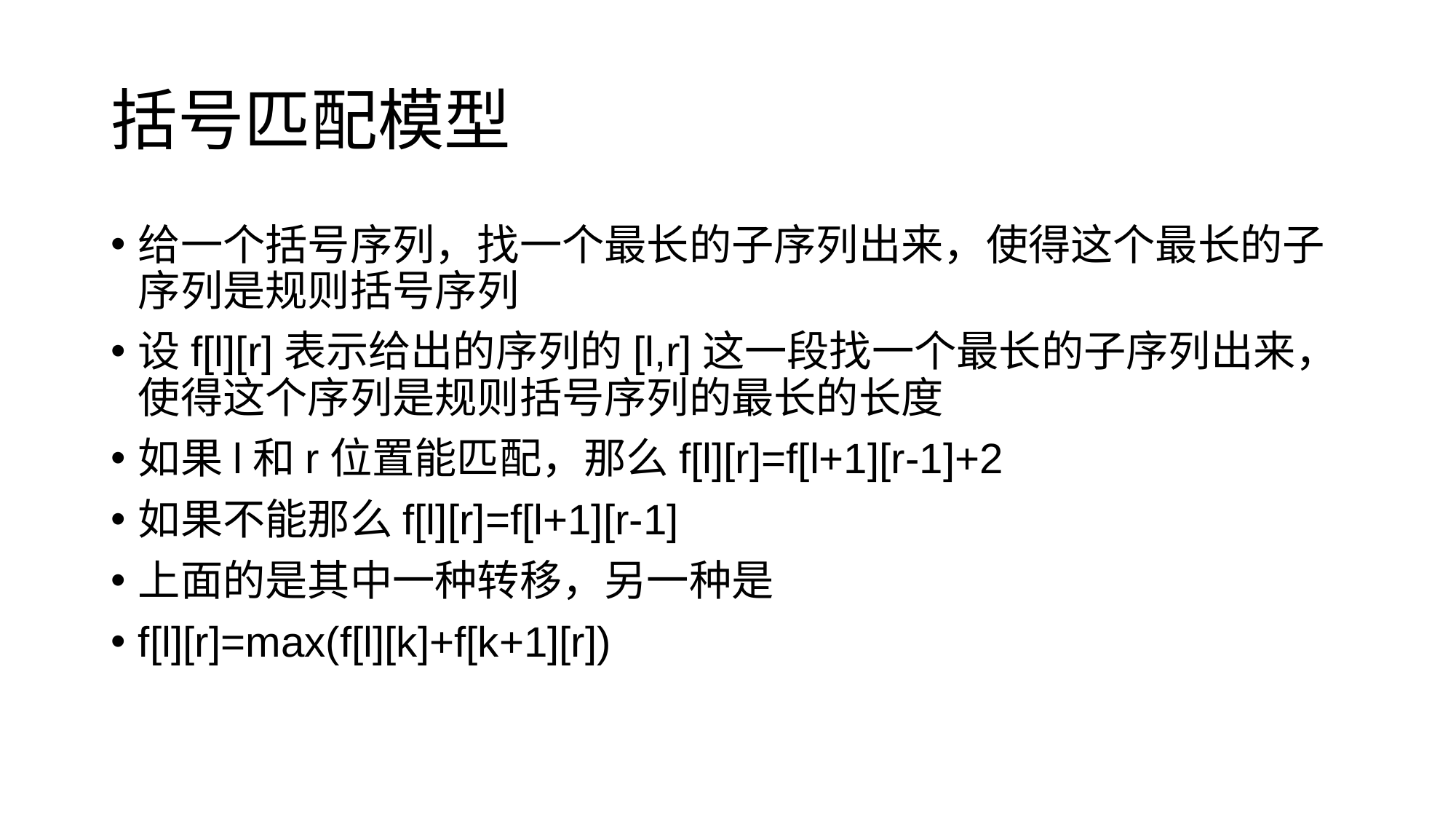

# 括号匹配模型
给一个括号序列，找一个最长的子序列出来，使得这个最长的子序列是规则括号序列
设f[l][r]表示给出的序列的[l,r]这一段找一个最长的子序列出来，使得这个序列是规则括号序列的最长的长度
如果l和r位置能匹配，那么f[l][r]=f[l+1][r-1]+2
如果不能那么f[l][r]=f[l+1][r-1]
上面的是其中一种转移，另一种是
f[l][r]=max(f[l][k]+f[k+1][r])